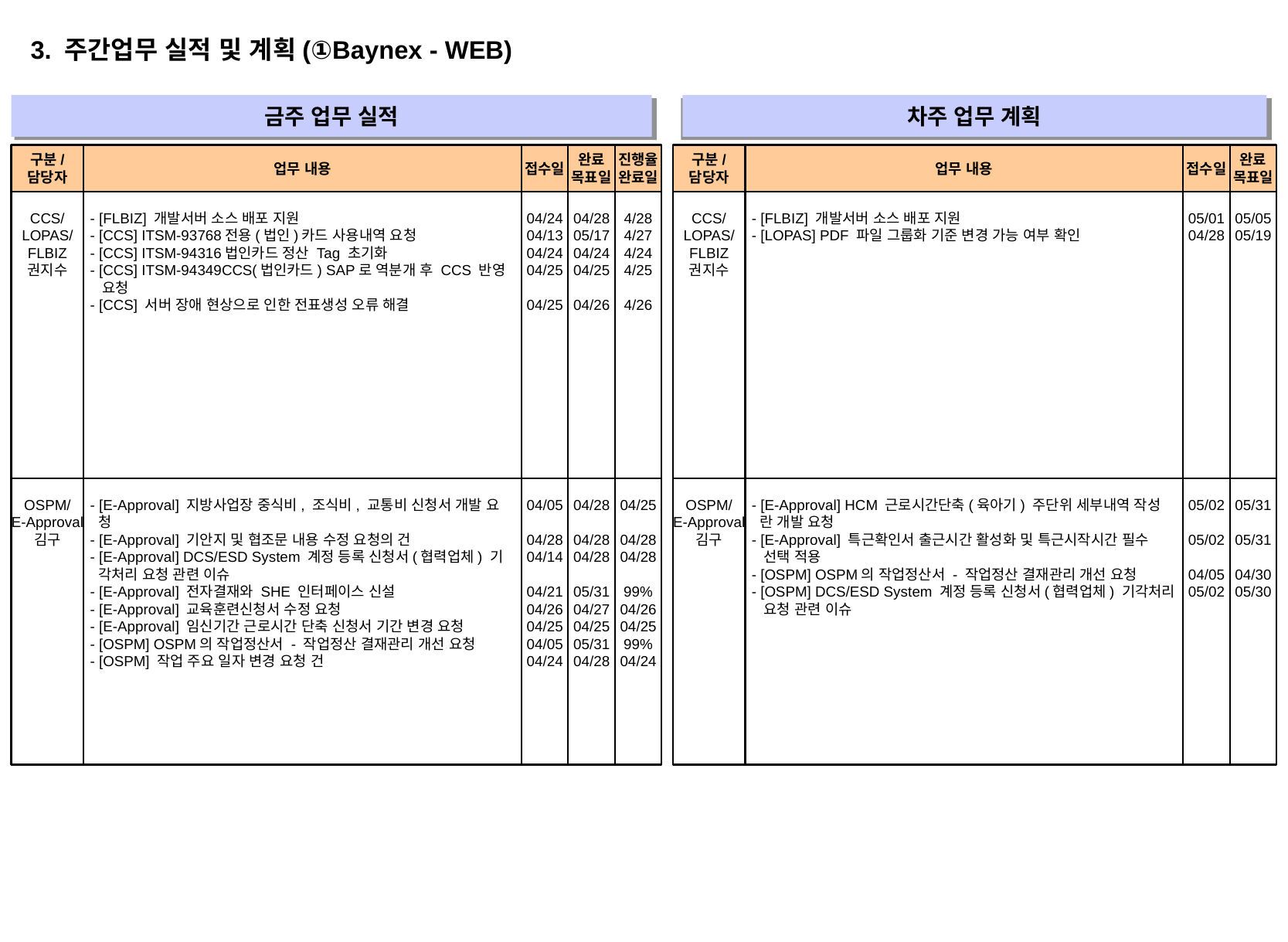

3. 주간업무 실적 및 계획(①Baynex - WEB)
금주 업무 실적
차주 업무 계획
" "
" "
구분/
담당자
업무 내용
접수일
완료
목표일
진행율
완료일
구분/
담당자
업무 내용
접수일
완료
목표일
CCS/
LOPAS/
FLBIZ
권지수

- [FLBIZ] 개발서버 소스 배포 지원
- [CCS] ITSM-93768전용(법인)카드 사용내역 요청
- [CCS] ITSM-94316법인카드 정산 Tag 초기화
- [CCS] ITSM-94349CCS(법인카드) SAP로 역분개 후 CCS 반영
   요청
- [CCS] 서버 장애 현상으로 인한 전표생성 오류 해결
04/24
04/13
04/24
04/25
04/25
04/28
05/17
04/24
04/25
04/26
4/28
4/27
4/24
4/25
4/26
CCS/
LOPAS/
FLBIZ
권지수

- [FLBIZ] 개발서버 소스 배포 지원
- [LOPAS] PDF 파일 그룹화 기준 변경 가능 여부 확인
05/01
04/28
05/05
05/19
OSPM/
E-Approval
김구

- [E-Approval] 지방사업장 중식비, 조식비, 교통비 신청서 개발 요
  청
- [E-Approval] 기안지 및 협조문 내용 수정 요청의 건
- [E-Approval] DCS/ESD System 계정 등록 신청서(협력업체) 기
  각처리 요청 관련 이슈
- [E-Approval] 전자결재와 SHE 인터페이스 신설
- [E-Approval] 교육훈련신청서 수정 요청
- [E-Approval] 임신기간 근로시간 단축 신청서 기간 변경 요청
- [OSPM] OSPM의 작업정산서 - 작업정산 결재관리 개선 요청
- [OSPM] 작업 주요 일자 변경 요청 건
04/05
04/28
04/14
04/21
04/26
04/25
04/05
04/24
04/28
04/28
04/28
05/31
04/27
04/25
05/31
04/28
04/25
04/28
04/28
99%
04/26
04/25
99%
04/24
OSPM/
E-Approval
김구

- [E-Approval] HCM 근로시간단축(육아기) 주단위 세부내역 작성
  란 개발 요청
- [E-Approval] 특근확인서 출근시간 활성화 및 특근시작시간 필수
   선택 적용
- [OSPM] OSPM의 작업정산서 - 작업정산 결재관리 개선 요청
- [OSPM] DCS/ESD System 계정 등록 신청서(협력업체) 기각처리
   요청 관련 이슈
05/02
05/02
04/05
05/02
05/31
05/31
04/30
05/30